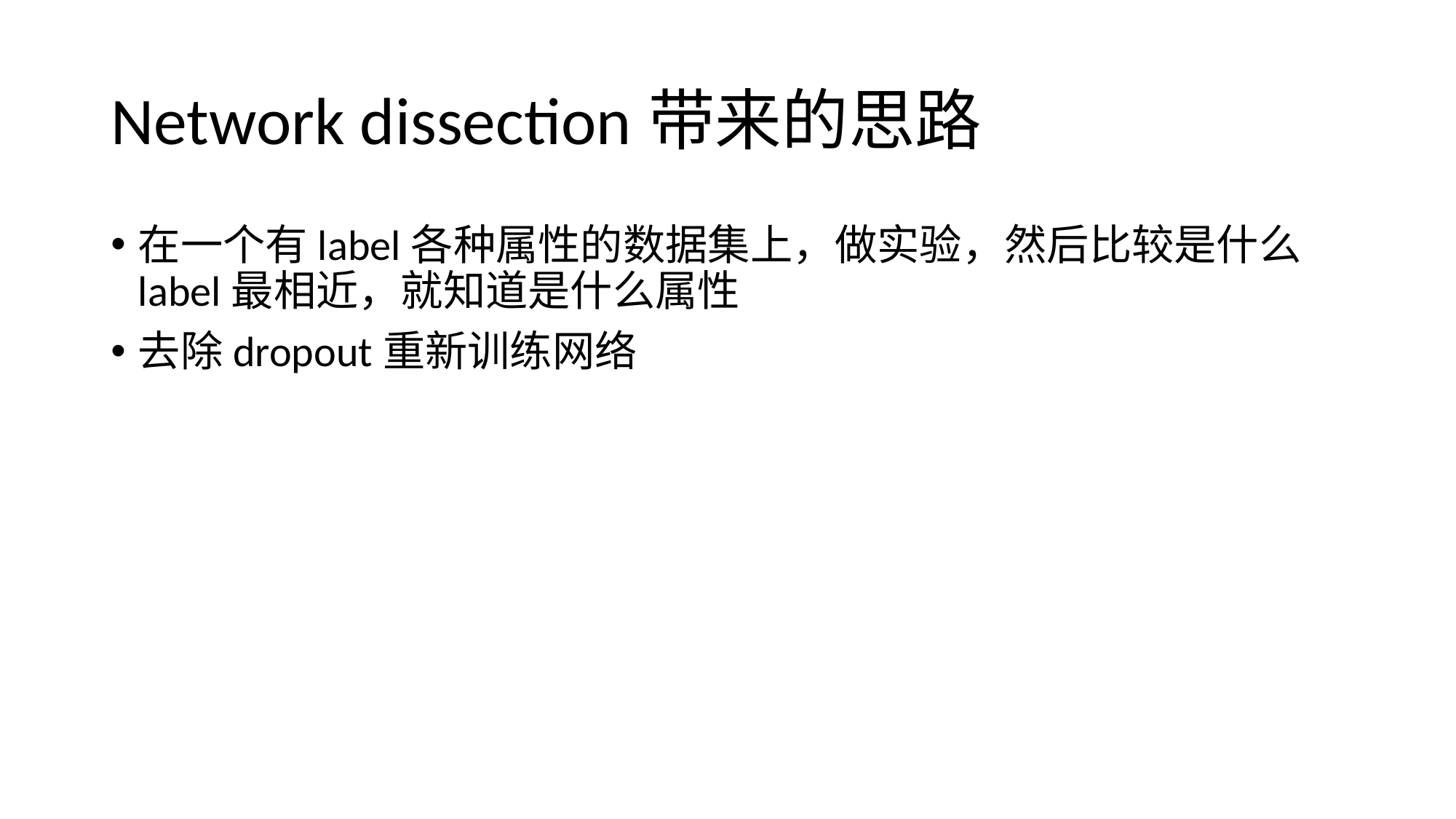

# Network dissection带来的思路
在一个有label各种属性的数据集上，做实验，然后比较是什么label最相近，就知道是什么属性
去除dropout重新训练网络

21